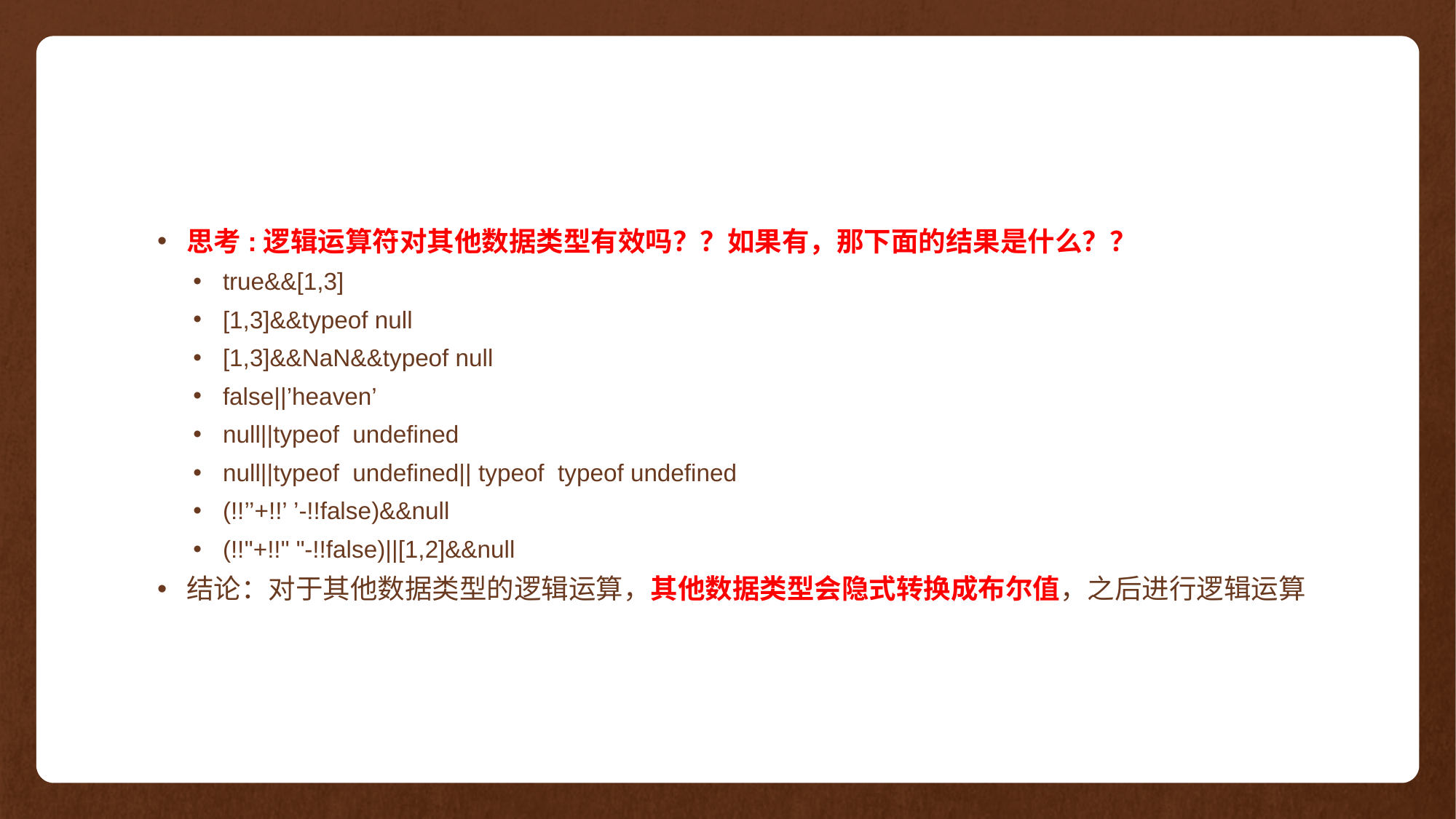

思考:逻辑运算符对其他数据类型有效吗？？如果有，那下面的结果是什么？？
true&&[1,3]
[1,3]&&typeof null
[1,3]&&NaN&&typeof null
false||’heaven’
null||typeof  undefined
null||typeof  undefined|| typeof  typeof undefined
(!!’’+!!’ ’-!!false)&&null
(!!''+!!" "-!!false)||[1,2]&&null
结论：对于其他数据类型的逻辑运算，其他数据类型会隐式转换成布尔值，之后进行逻辑运算